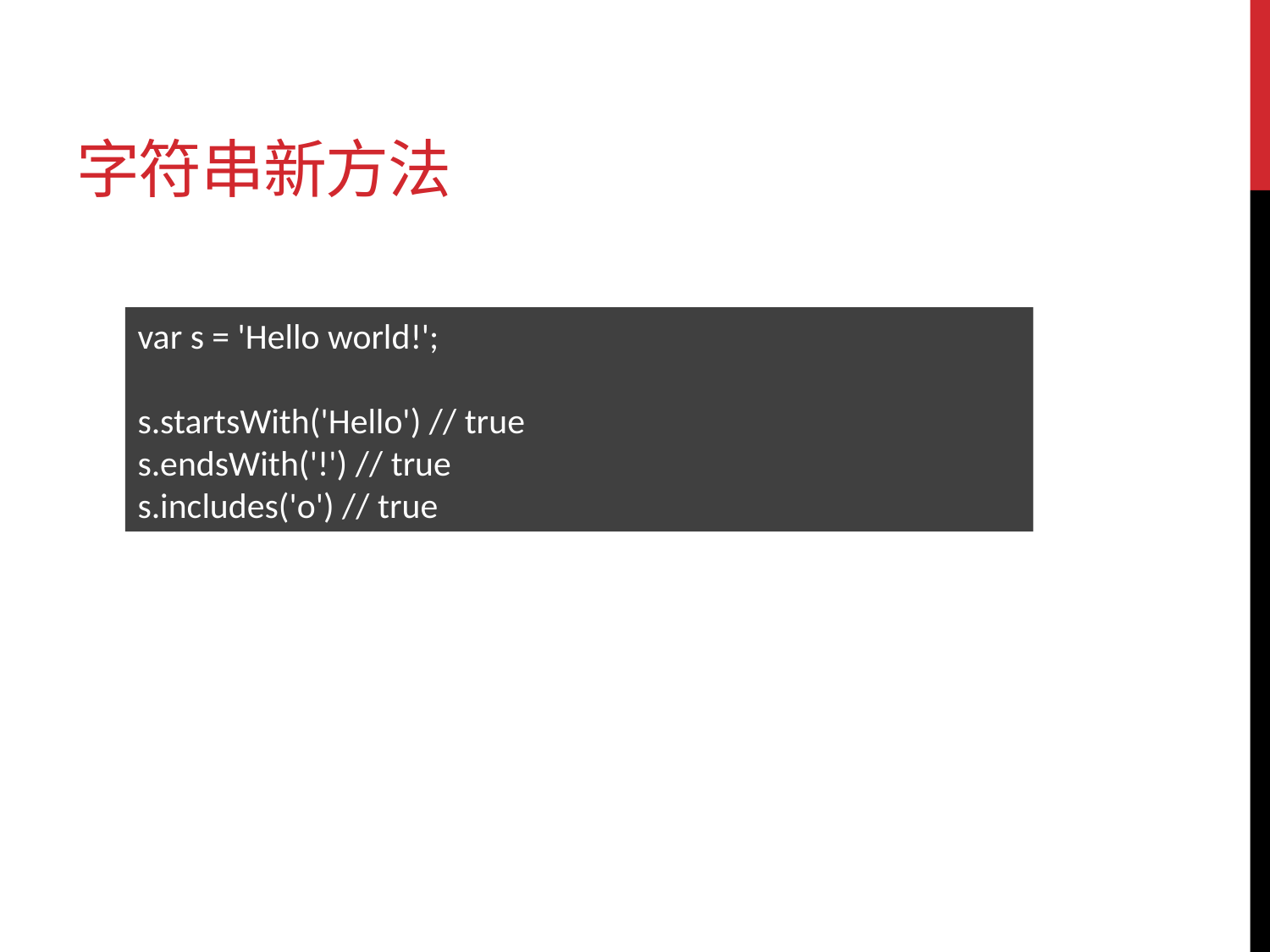

# 字符串新方法

var s = 'Hello world!';

s.startsWith('Hello') // true
s.endsWith('!') // true
s.includes('o') // true